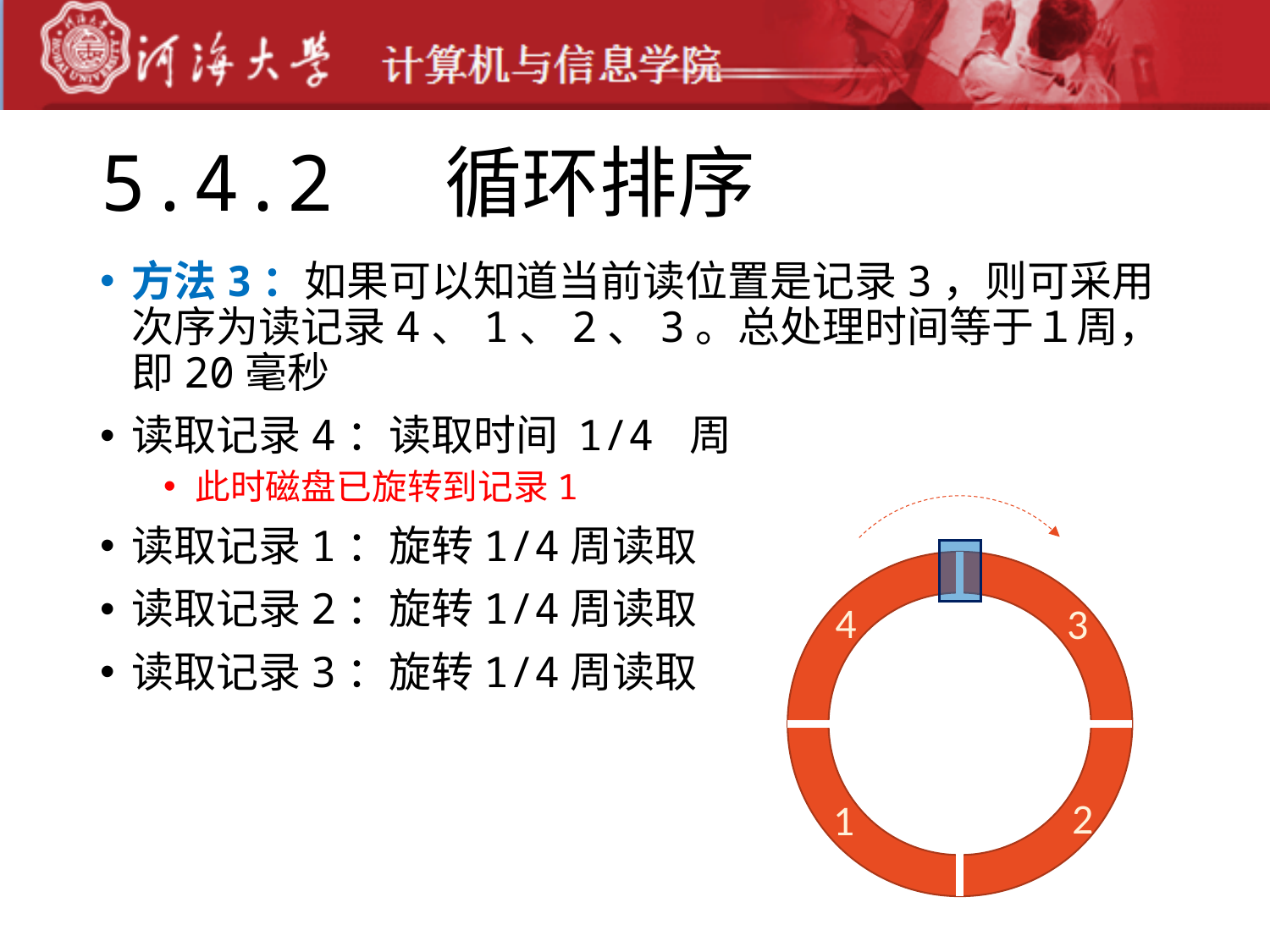

# 5.4.2  循环排序
方法3：如果可以知道当前读位置是记录3，则可采用次序为读记录4、1、2、3。总处理时间等于１周，即20毫秒
读取记录4：读取时间 1/4 周
此时磁盘已旋转到记录1
读取记录1：旋转1/4周读取
读取记录2：旋转1/4周读取
读取记录3：旋转1/4周读取

4
3

2
1